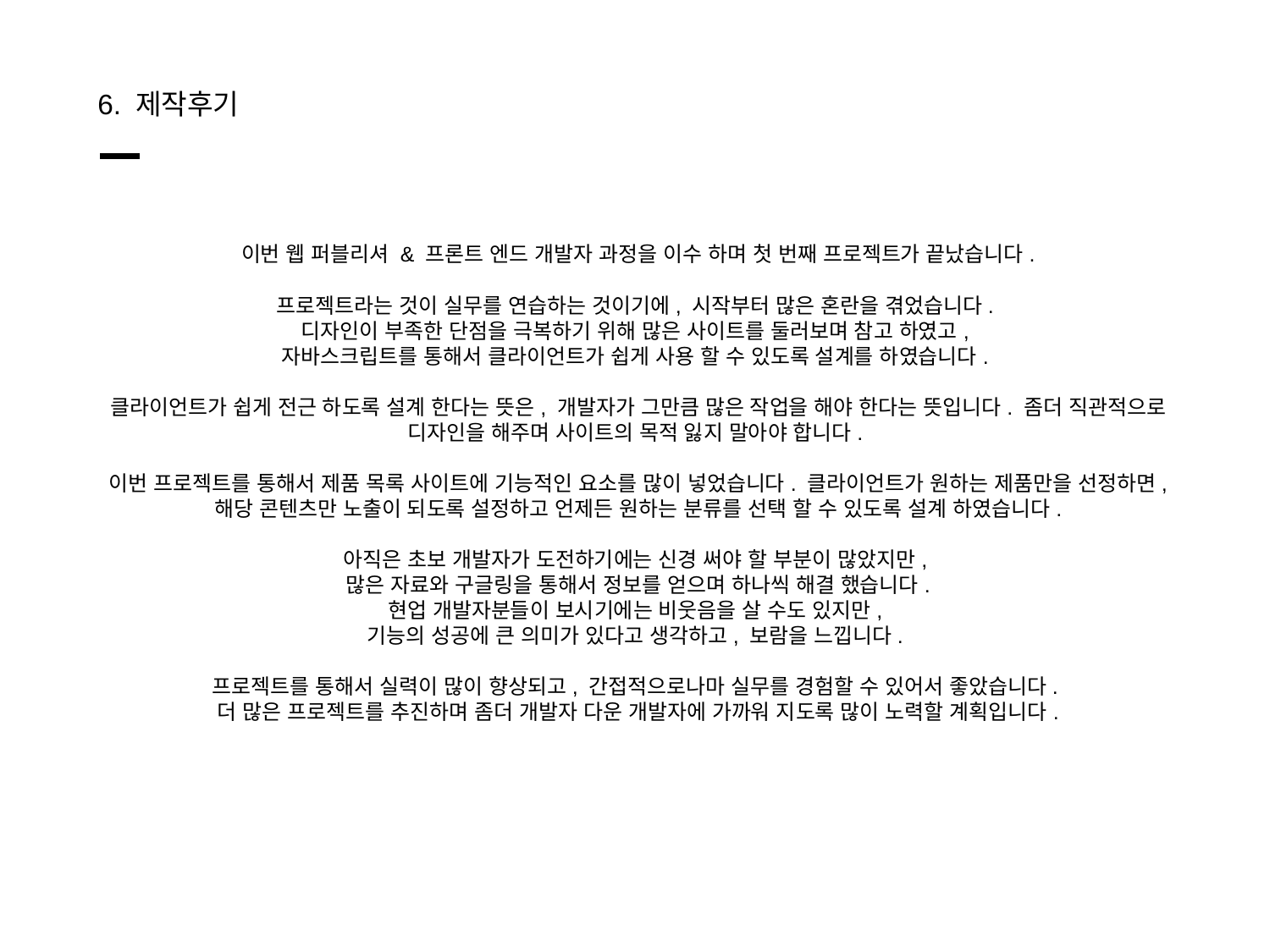

# 6. 제작후기
이번 웹 퍼블리셔 & 프론트 엔드 개발자 과정을 이수 하며 첫 번째 프로젝트가 끝났습니다.

프로젝트라는 것이 실무를 연습하는 것이기에, 시작부터 많은 혼란을 겪었습니다.
디자인이 부족한 단점을 극복하기 위해 많은 사이트를 둘러보며 참고 하였고,
자바스크립트를 통해서 클라이언트가 쉽게 사용 할 수 있도록 설계를 하였습니다.

클라이언트가 쉽게 전근 하도록 설계 한다는 뜻은, 개발자가 그만큼 많은 작업을 해야 한다는 뜻입니다. 좀더 직관적으로 디자인을 해주며 사이트의 목적 잃지 말아야 합니다.

이번 프로젝트를 통해서 제품 목록 사이트에 기능적인 요소를 많이 넣었습니다. 클라이언트가 원하는 제품만을 선정하면, 해당 콘텐츠만 노출이 되도록 설정하고 언제든 원하는 분류를 선택 할 수 있도록 설계 하였습니다.

아직은 초보 개발자가 도전하기에는 신경 써야 할 부분이 많았지만,
많은 자료와 구글링을 통해서 정보를 얻으며 하나씩 해결 했습니다.
현업 개발자분들이 보시기에는 비웃음을 살 수도 있지만,
기능의 성공에 큰 의미가 있다고 생각하고, 보람을 느낍니다.

프로젝트를 통해서 실력이 많이 향상되고, 간접적으로나마 실무를 경험할 수 있어서 좋았습니다.
더 많은 프로젝트를 추진하며 좀더 개발자 다운 개발자에 가까워 지도록 많이 노력할 계획입니다.